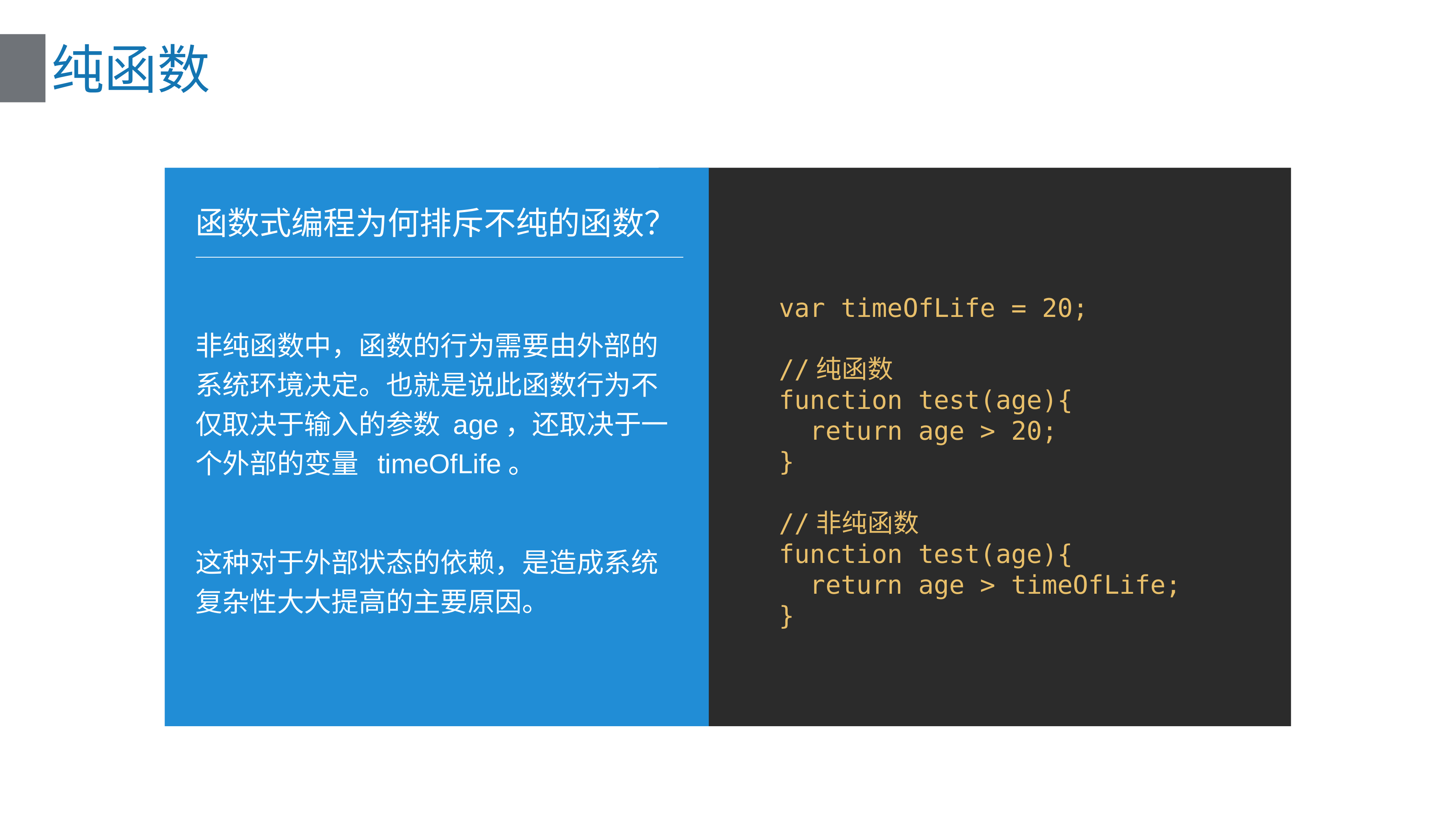

# 纯函数

函数式编程为何排斥不纯的函数？

var timeOfLife = 20;

//纯函数
function test(age){
  return age > 20;
}

//非纯函数
function test(age){
  return age > timeOfLife;
}
非纯函数中，函数的行为需要由外部的系统环境决定。也就是说此函数行为不仅取决于输入的参数 age，还取决于一个外部的变量  timeOfLife。
这种对于外部状态的依赖，是造成系统复杂性大大提高的主要原因。